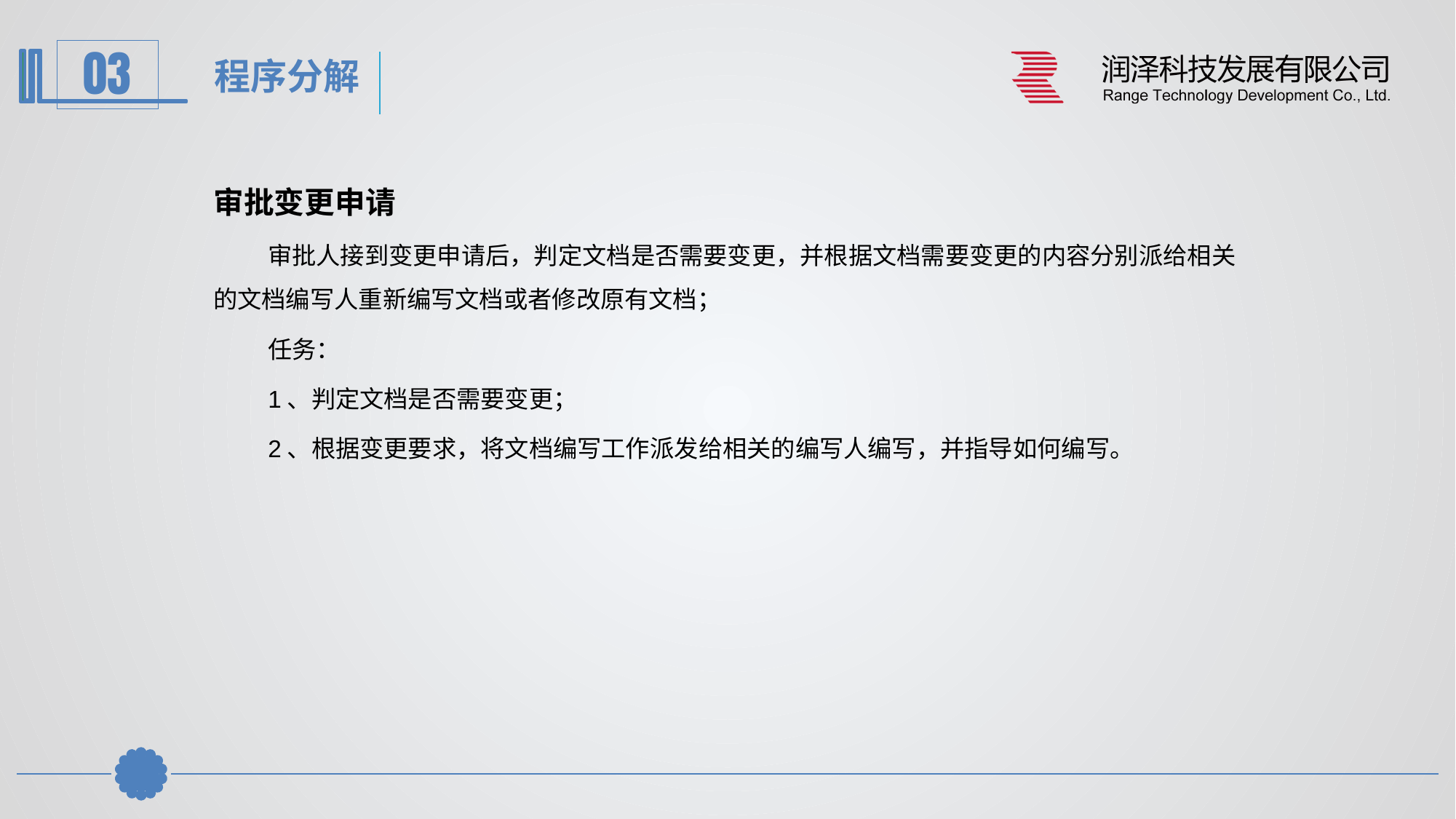

程序分解
审批变更申请
审批人接到变更申请后，判定文档是否需要变更，并根据文档需要变更的内容分别派给相关的文档编写人重新编写文档或者修改原有文档；
任务：
1、判定文档是否需要变更；
2、根据变更要求，将文档编写工作派发给相关的编写人编写，并指导如何编写。
15